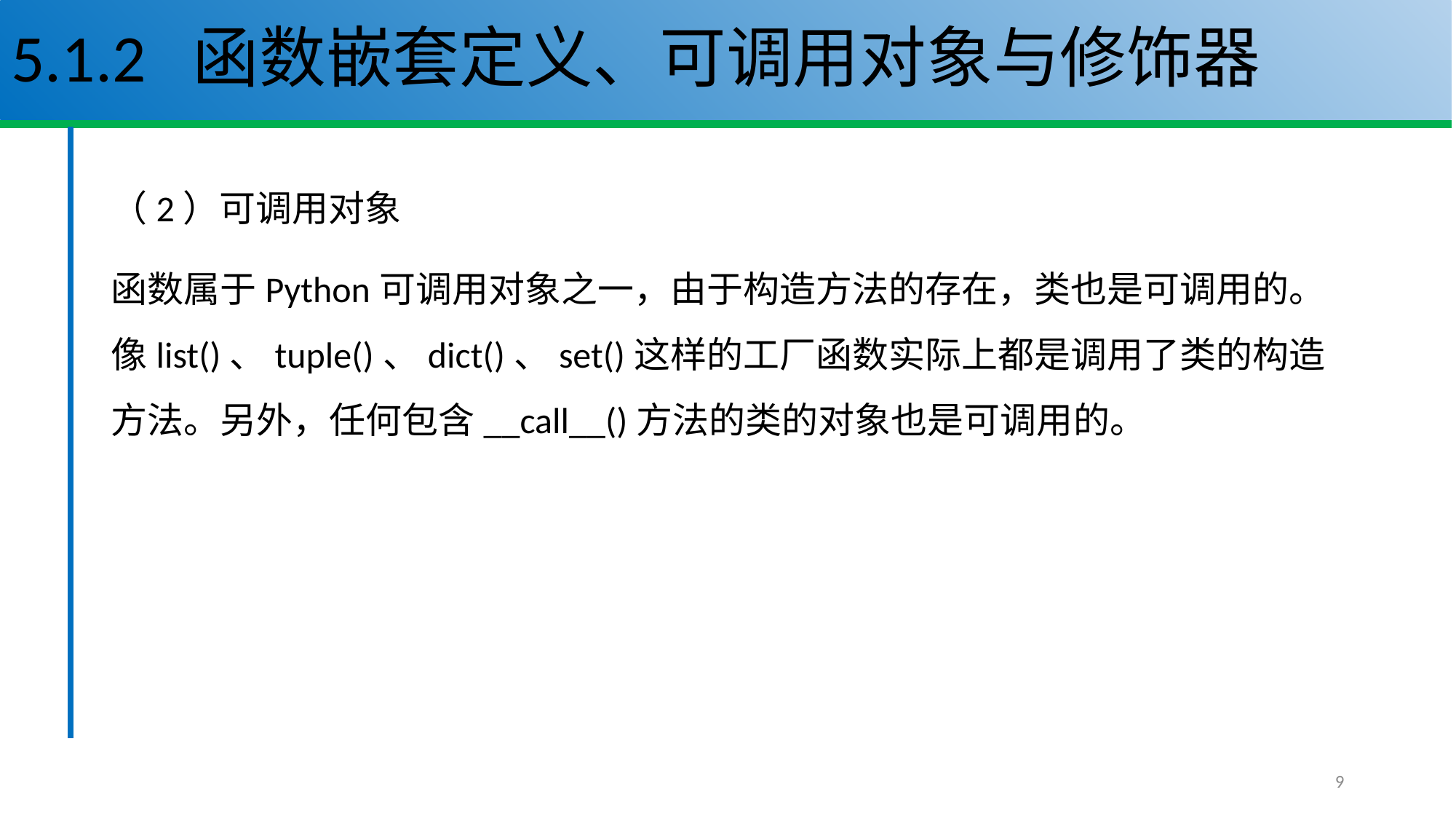

# 5.1.2  函数嵌套定义、可调用对象与修饰器
（2）可调用对象
函数属于Python可调用对象之一，由于构造方法的存在，类也是可调用的。像list()、tuple()、dict()、set()这样的工厂函数实际上都是调用了类的构造方法。另外，任何包含__call__()方法的类的对象也是可调用的。
9